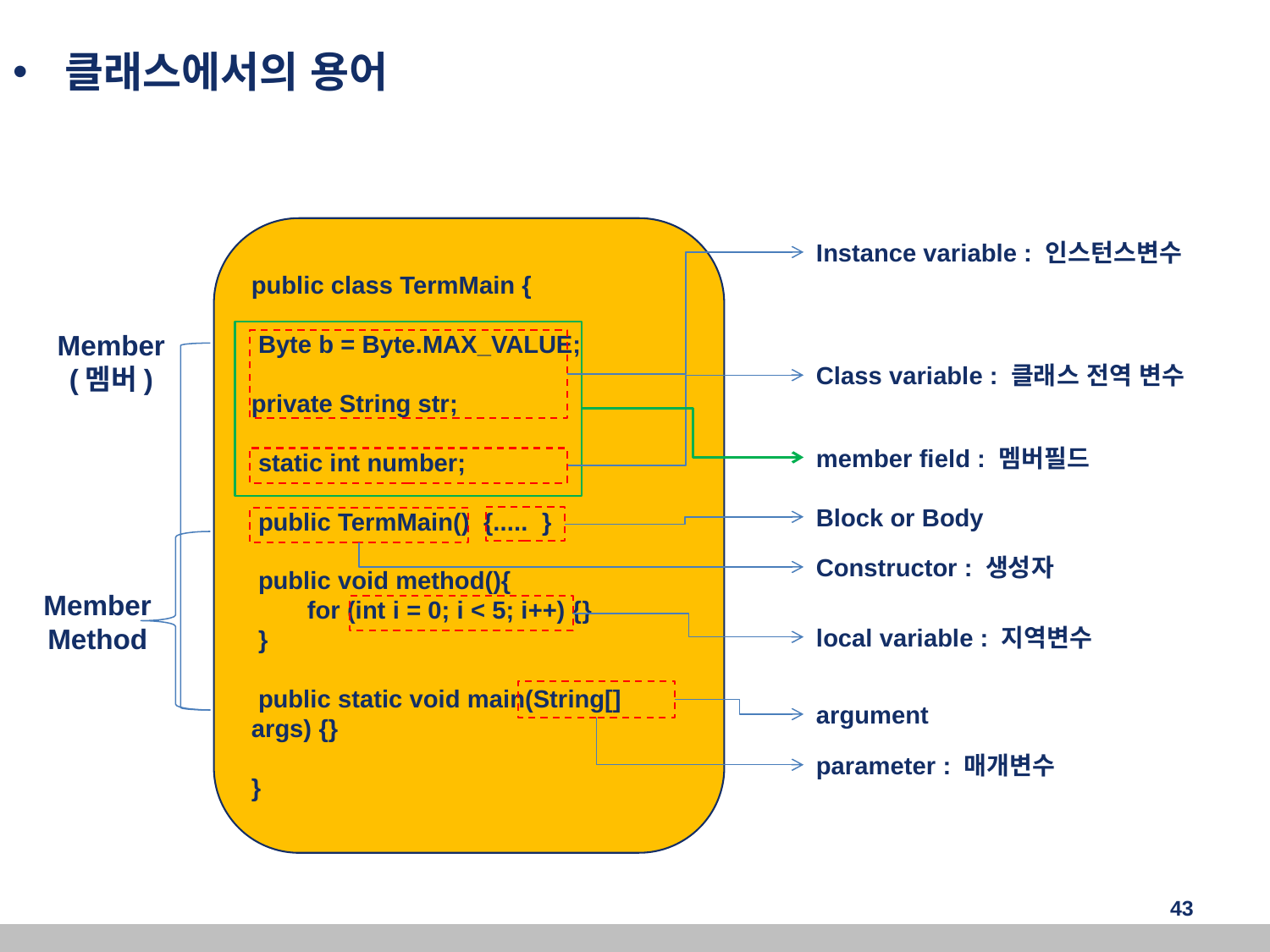

클래스에서의 용어

public class TermMain {

 Byte b = Byte.MAX_VALUE;

private String str;

 static int number;

 public TermMain()  {.....  }

 public void method(){
        for (int i = 0; i < 5; i++) {}
 }

 public static void main(String[] args) {}

}
Instance variable : 인스턴스변수
Member
(멤버)

Class variable : 클래스 전역 변수
member field : 멤버필드

Block or Body

Constructor : 생성자
Member
Method

local variable : 지역변수

argument
parameter : 매개변수
43